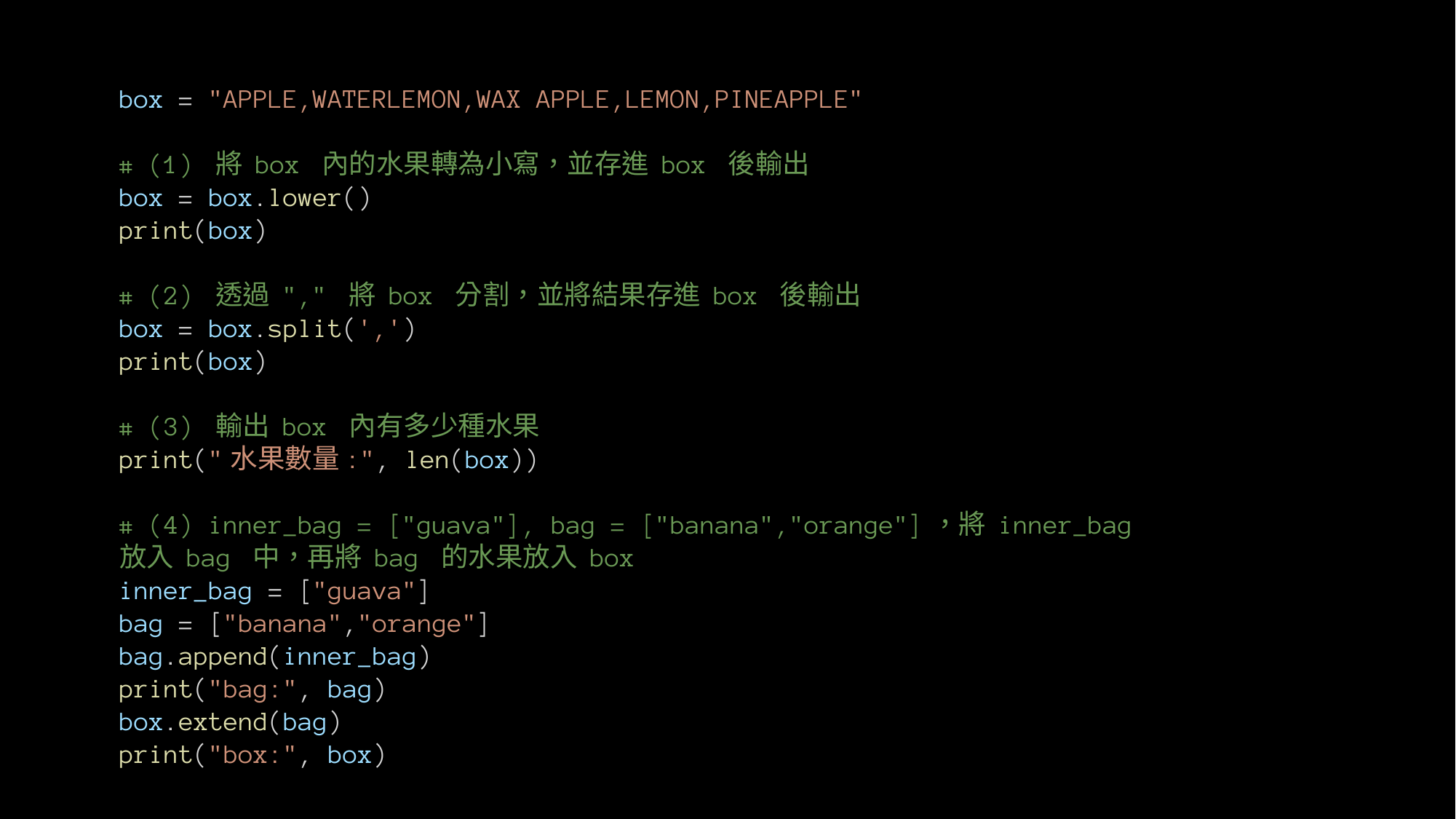

box = "APPLE,WATERLEMON,WAX APPLE,LEMON,PINEAPPLE"
# (1) 將 box 內的水果轉為小寫，並存進 box 後輸出
box = box.lower()
print(box)
# (2) 透過 "," 將 box 分割，並將結果存進 box 後輸出
box = box.split(',')
print(box)
# (3) 輸出 box 內有多少種水果
print("水果數量:", len(box))
# (4) inner_bag = ["guava"], bag = ["banana","orange"]，將 inner_bag 放入 bag 中，再將 bag 的水果放入 box
inner_bag = ["guava"]
bag = ["banana","orange"]
bag.append(inner_bag)
print("bag:", bag)
box.extend(bag)
print("box:", box)